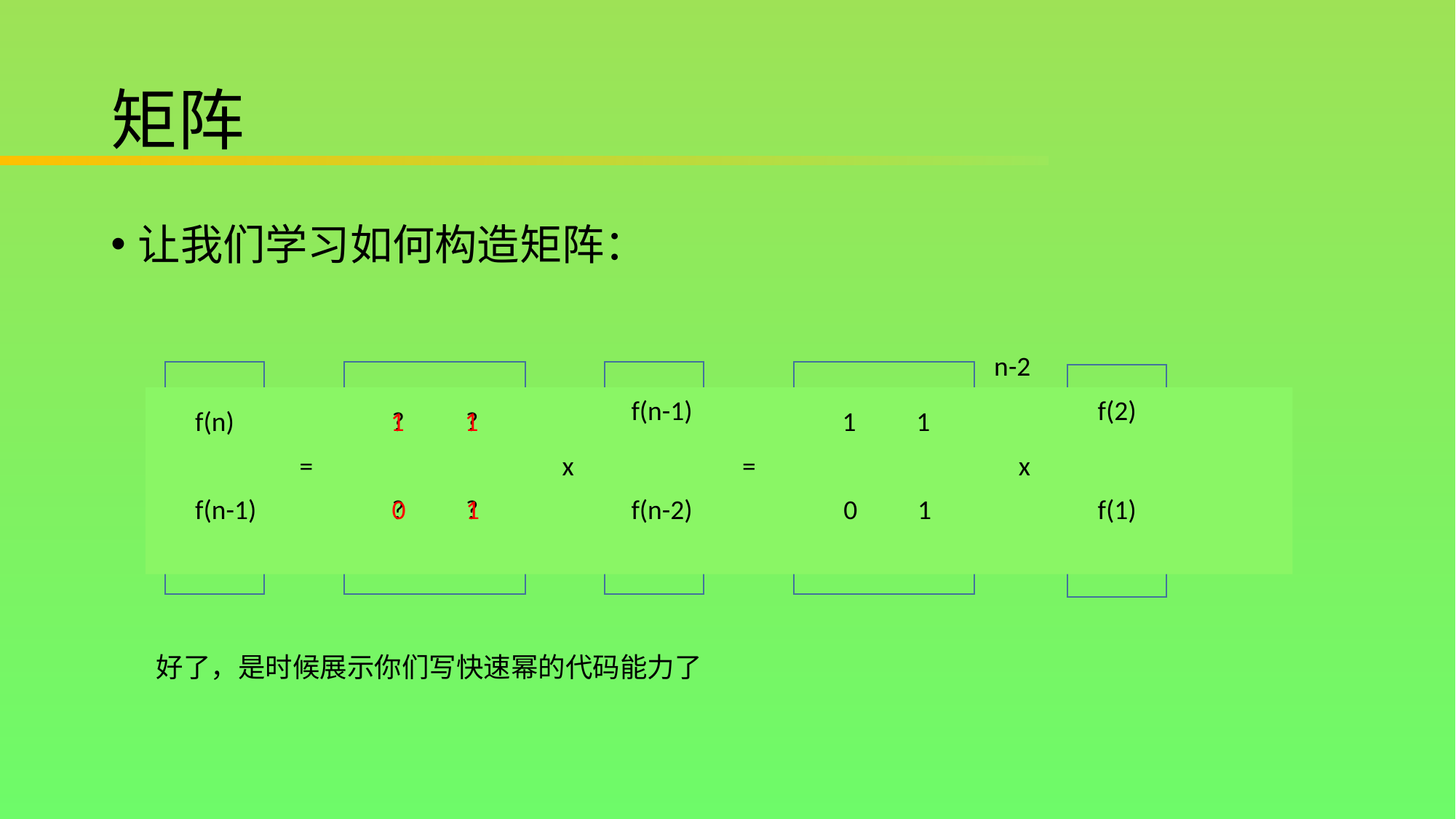

# 矩阵
让我们学习如何构造矩阵：

n-2

f(2)
f(n-1)
f(n)
1
?
1
?
1
1
=
x
=
x
f(n-1)
?
0
?
1
f(n-2)
0
1
f(1)
好了，是时候展示你们写快速幂的代码能力了